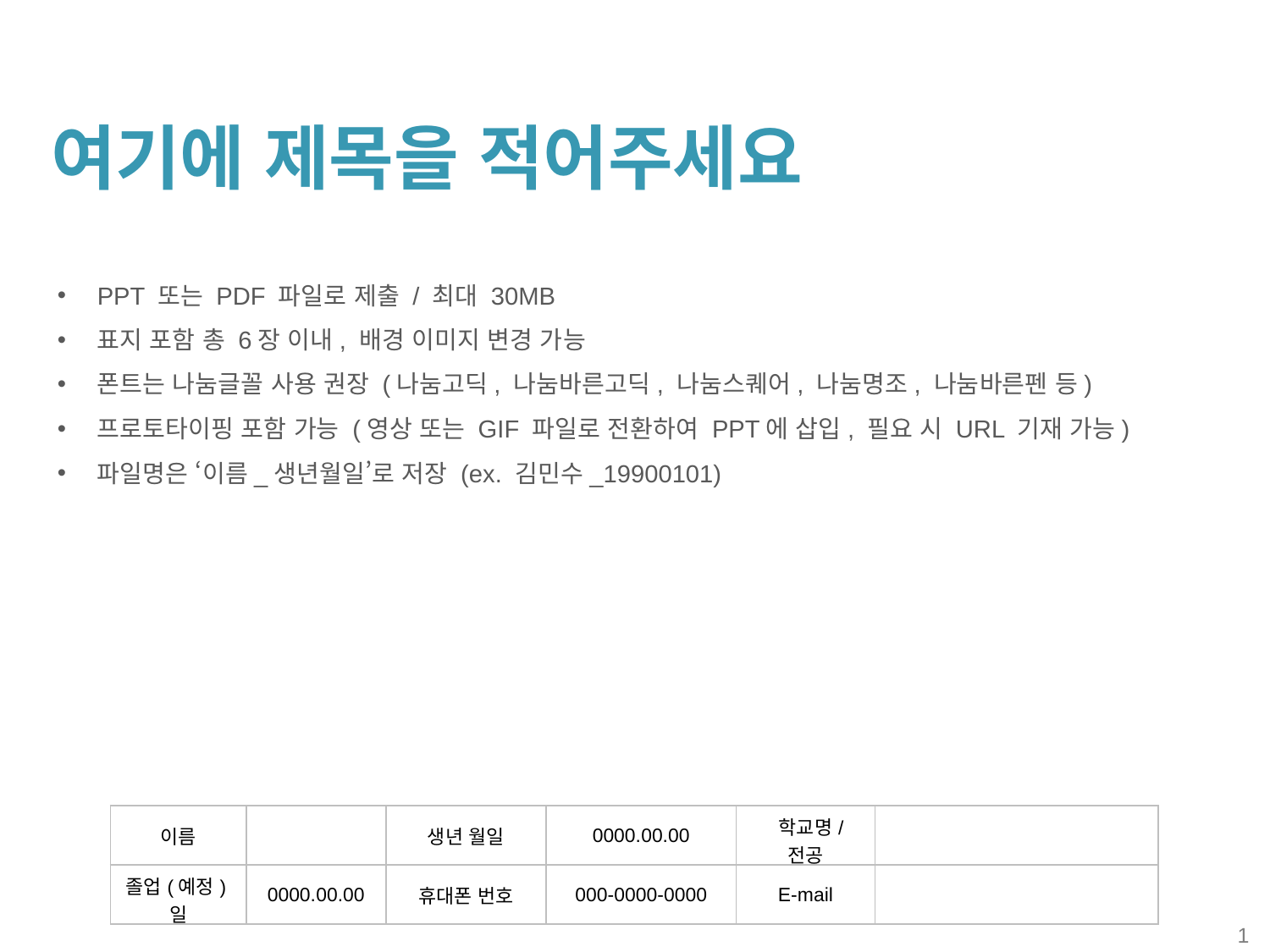

여기에 제목을 적어주세요
PPT 또는 PDF 파일로 제출 / 최대 30MB
표지 포함 총 6장 이내, 배경 이미지 변경 가능
폰트는 나눔글꼴 사용 권장 (나눔고딕, 나눔바른고딕, 나눔스퀘어, 나눔명조, 나눔바른펜 등)
프로토타이핑 포함 가능 (영상 또는 GIF 파일로 전환하여 PPT에 삽입, 필요 시 URL 기재 가능)
파일명은 ‘이름_생년월일’로 저장 (ex. 김민수_19900101)

| 이름 |  | 생년 월일 | 0000.00.00 | 학교명/ 전공 |  |
| --- | --- | --- | --- | --- | --- |
| 졸업(예정)일 | 0000.00.00 | 휴대폰 번호 | 000-0000-0000 | E-mail |  |
1